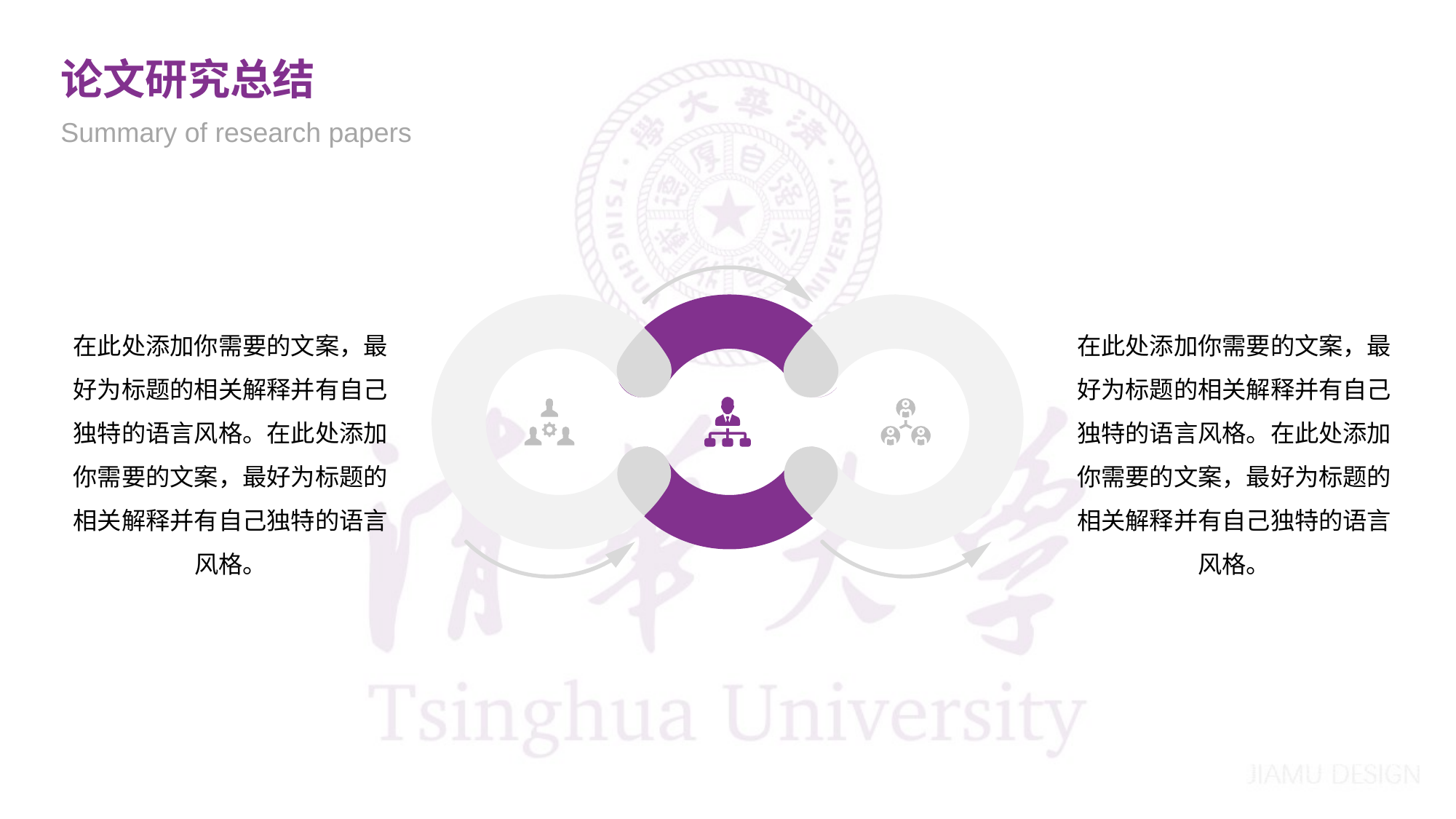

论文研究总结
Summary of research papers

在此处添加你需要的文案，最好为标题的相关解释并有自己独特的语言风格。在此处添加你需要的文案，最好为标题的相关解释并有自己独特的语言风格。
在此处添加你需要的文案，最好为标题的相关解释并有自己独特的语言风格。在此处添加你需要的文案，最好为标题的相关解释并有自己独特的语言风格。